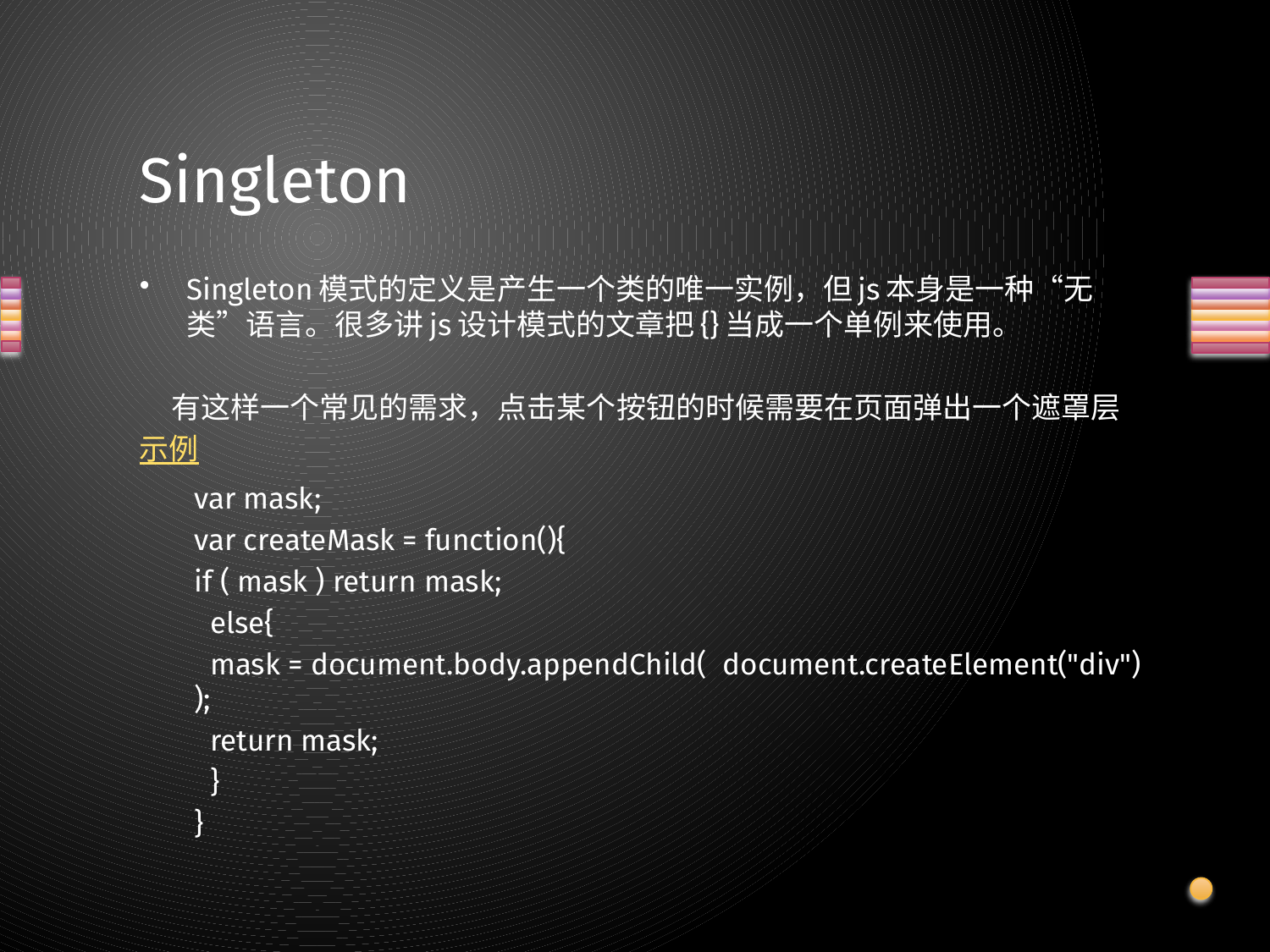

# Singleton
Singleton模式的定义是产生一个类的唯一实例，但js本身是一种“无类”语言。很多讲js设计模式的文章把{}当成一个单例来使用。

    有这样一个常见的需求，点击某个按钮的时候需要在页面弹出一个遮罩层
示例
var mask;
var createMask = function(){
if ( mask ) return mask;
  else{
  mask = document.body.appendChild(  document.createElement("div")  );
  return mask;
  }
}